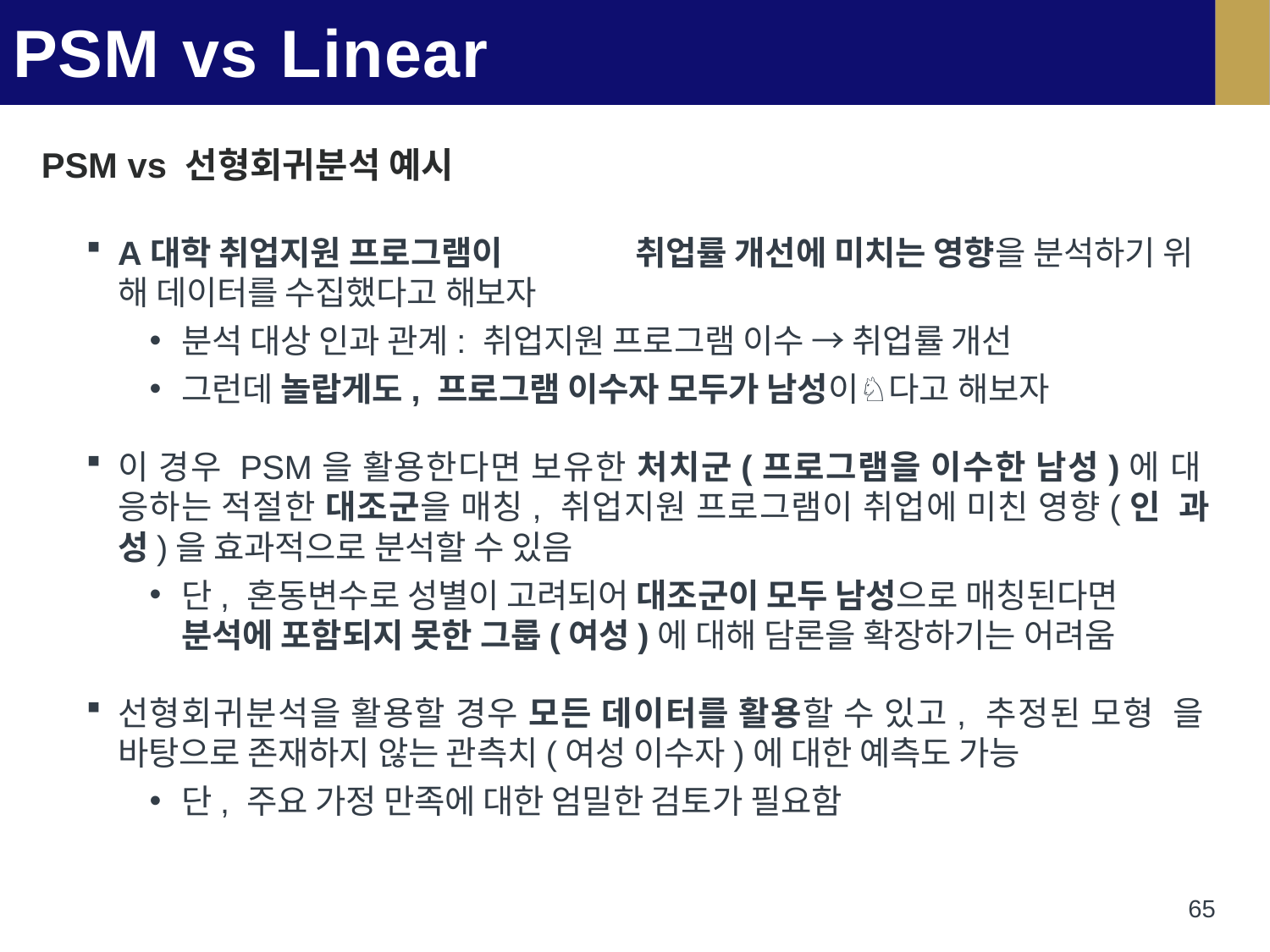

# PSM vs Linear Regression
PSM vs 선형회귀분석 예시

A대학 취업지원 프로그램이	취업률 개선에 미치는 영향을 분석하기 위
해 데이터를 수집했다고 해보자
분석 대상 인과 관계: 취업지원 프로그램 이수 → 취업률 개선
그런데 놀랍게도, 프로그램 이수자 모두가 남성이♘다고 해보자

이 경우 PSM을 활용한다면 보유한 처치군(프로그램을 이수한 남성)에 대  응하는 적절한 대조군을 매칭, 취업지원 프로그램이 취업에 미친 영향(인  과성)을 효과적으로 분석할 수 있음
단, 혼동변수로 성별이 고려되어 대조군이 모두 남성으로 매칭된다면
분석에 포함되지 못한 그룹(여성)에 대해 담론을 확장하기는 어려움

선형회귀분석을 활용할 경우 모든 데이터를 활용할 수 있고, 추정된 모형  을 바탕으로 존재하지 않는 관측치(여성 이수자)에 대한 예측도 가능
단, 주요 가정 만족에 대한 엄밀한 검토가 필요함
65